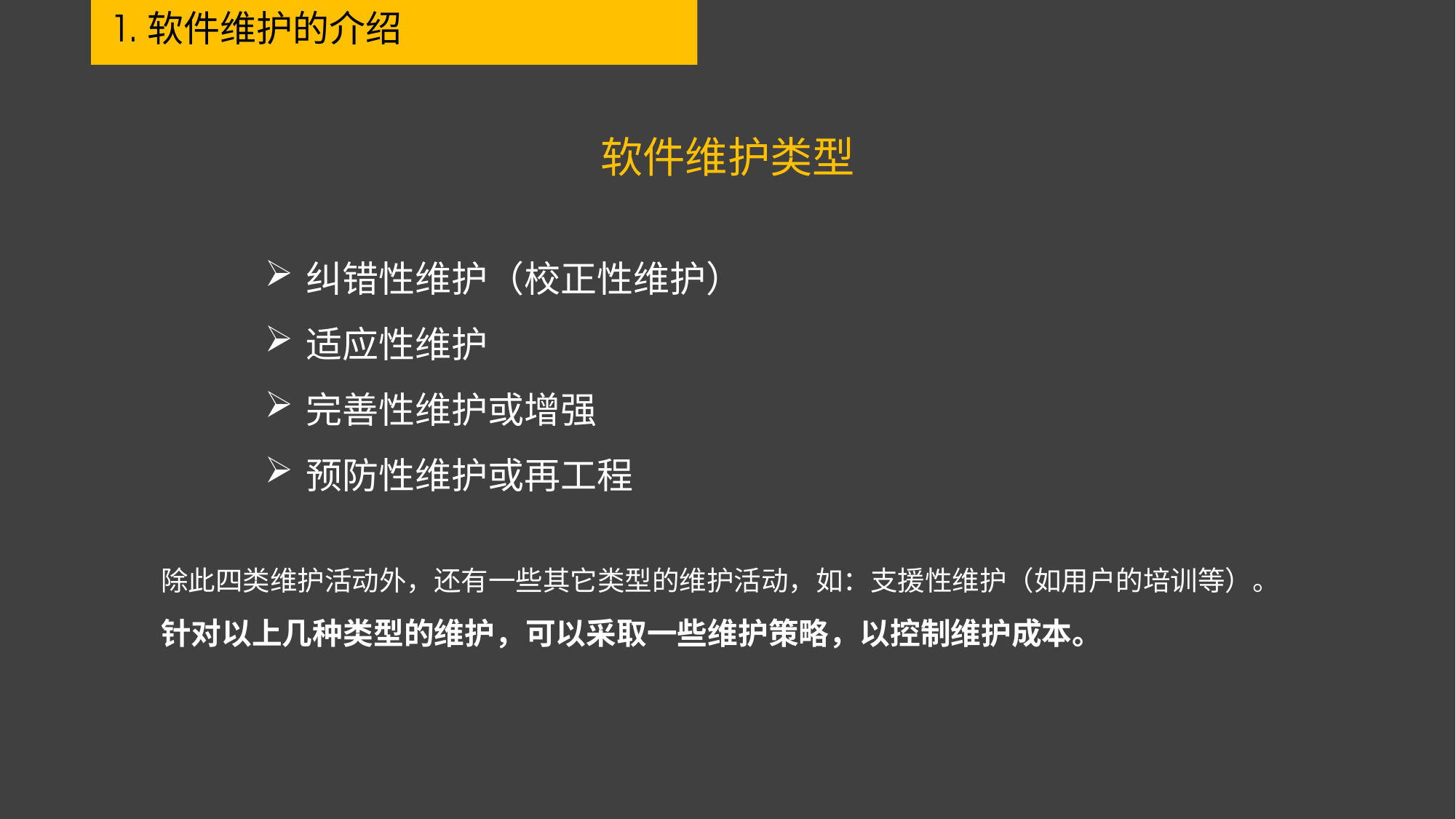

1.软件维护的介绍
软件维护类型
纠错性维护（校正性维护）
适应性维护
完善性维护或增强
预防性维护或再工程
除此四类维护活动外，还有一些其它类型的维护活动，如：支援性维护（如用户的培训等）。
针对以上几种类型的维护，可以采取一些维护策略，以控制维护成本。